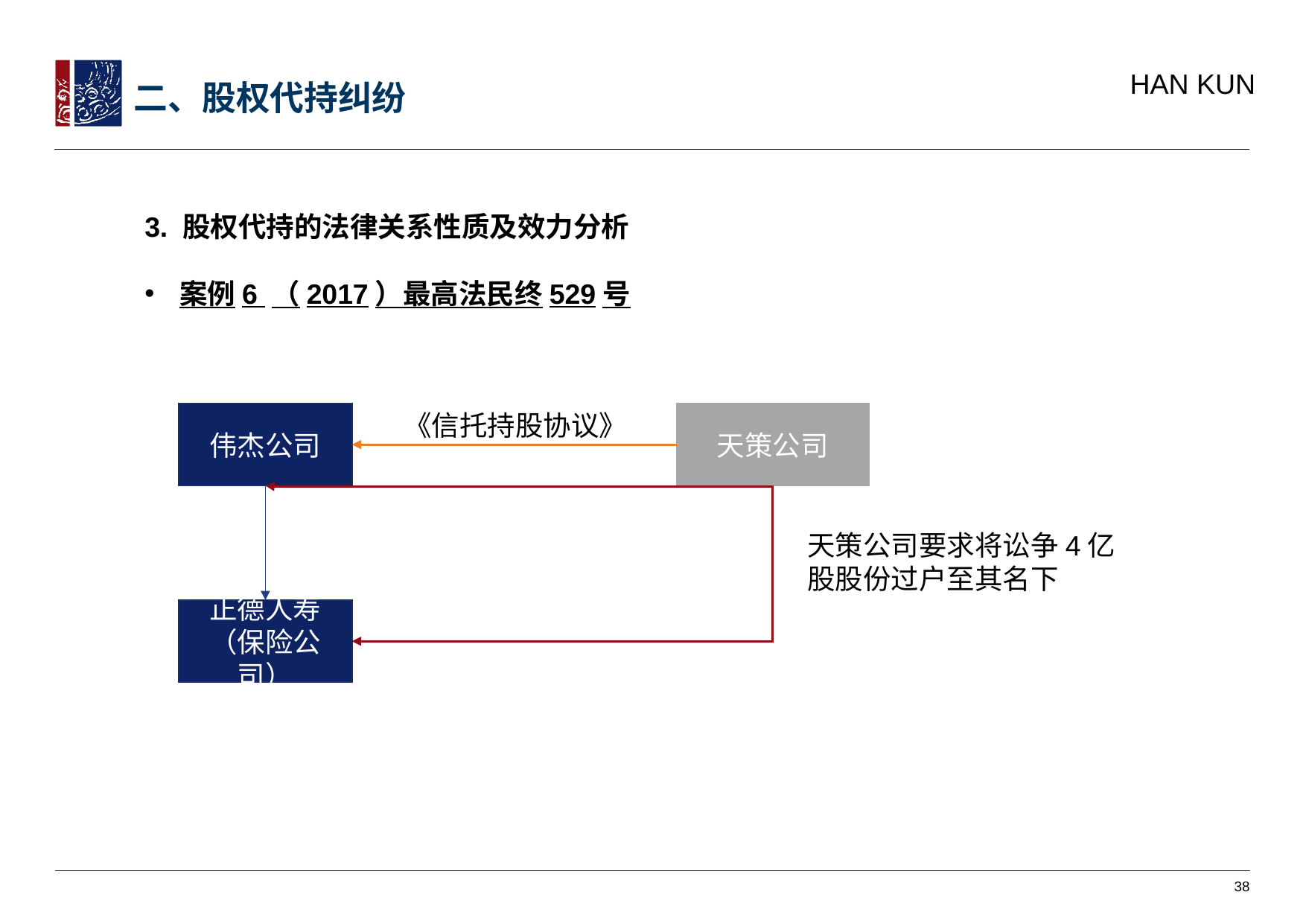

二、股权代持纠纷
3. 股权代持的法律关系性质及效力分析

案例6 （2017）最高法民终529号
《信托持股协议》
伟杰公司
天策公司
天策公司要求将讼争4亿股股份过户至其名下
正德人寿（保险公司）